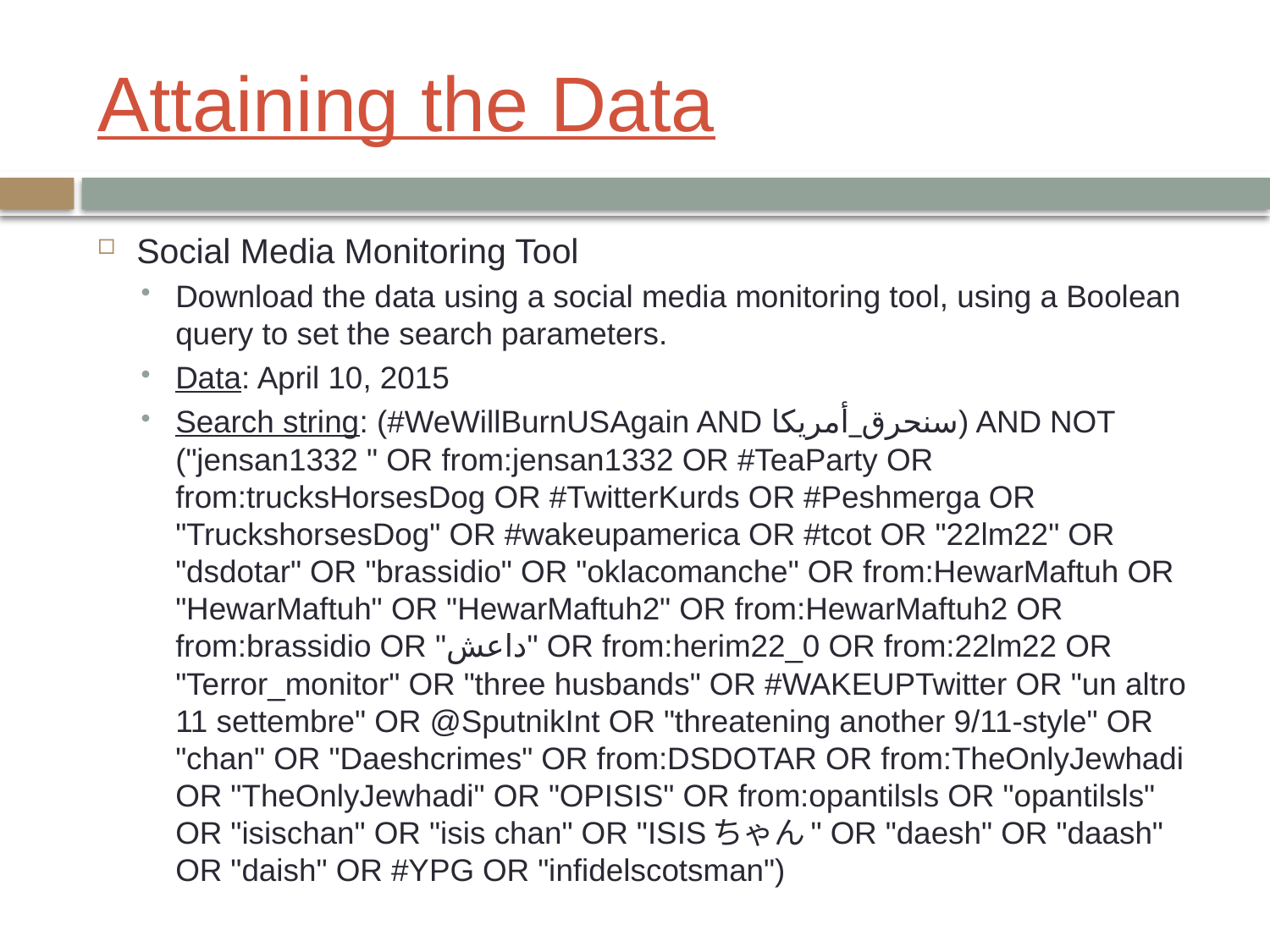

# Attaining the Data
Social Media Monitoring Tool
Download the data using a social media monitoring tool, using a Boolean query to set the search parameters.
Data: April 10, 2015
Search string: (#WeWillBurnUSAgain AND سنحرق_أمريكا) AND NOT ("jensan1332 " OR from:jensan1332 OR #TeaParty OR from:trucksHorsesDog OR #TwitterKurds OR #Peshmerga OR "TruckshorsesDog" OR #wakeupamerica OR #tcot OR "22lm22" OR "dsdotar" OR "brassidio" OR "oklacomanche" OR from:HewarMaftuh OR "HewarMaftuh" OR "HewarMaftuh2" OR from:HewarMaftuh2 OR from:brassidio OR "داعش" OR from:herim22_0 OR from:22lm22 OR "Terror_monitor" OR "three husbands" OR #WAKEUPTwitter OR "un altro 11 settembre" OR @SputnikInt OR "threatening another 9/11-style" OR "chan" OR "Daeshcrimes" OR from:DSDOTAR OR from:TheOnlyJewhadi OR "TheOnlyJewhadi" OR "OPISIS" OR from:opantilsls OR "opantilsls" OR "isischan" OR "isis chan" OR "ISISちゃん" OR "daesh" OR "daash" OR "daish" OR #YPG OR "infidelscotsman")